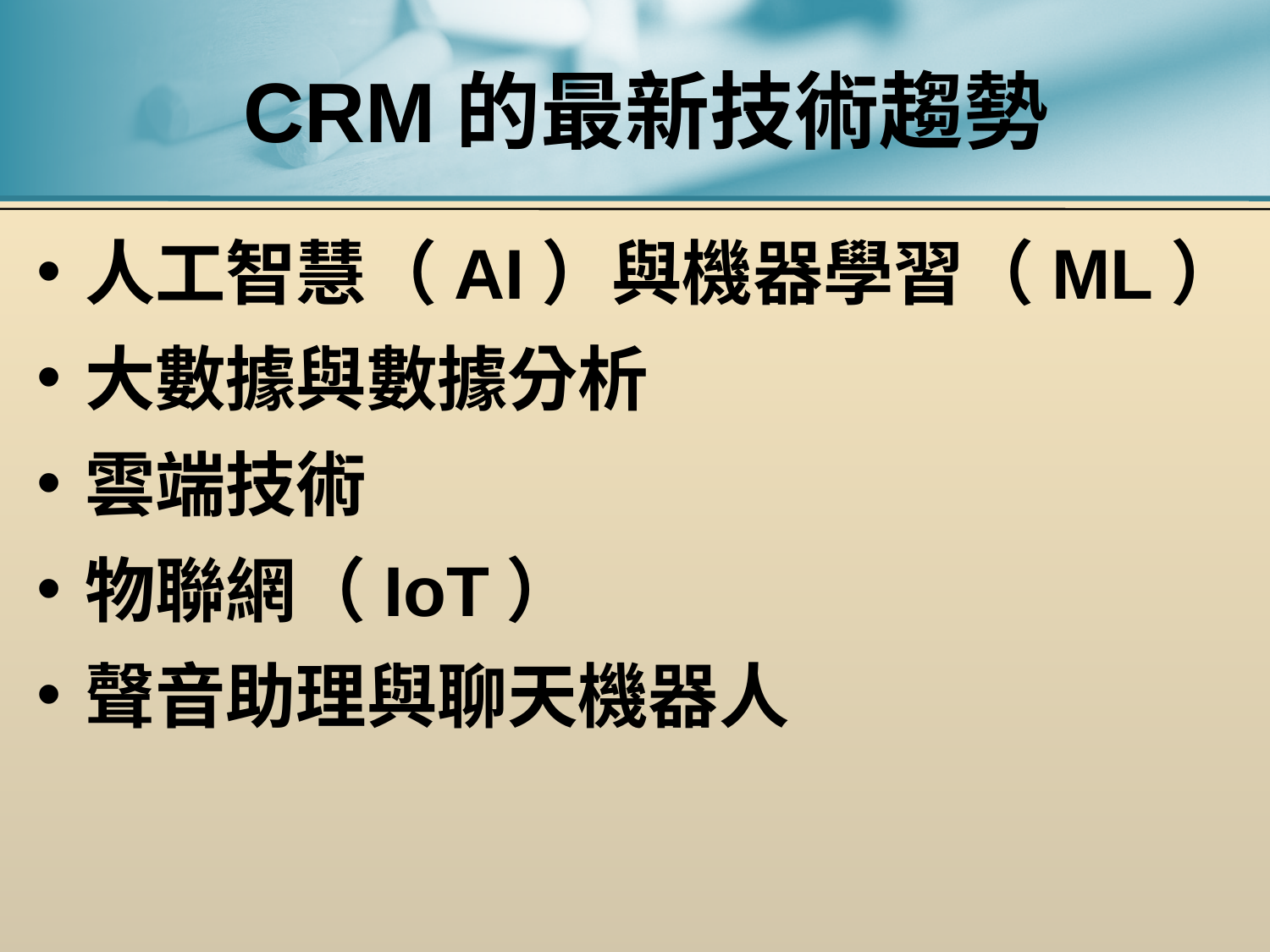

# CRM的最新技術趨勢
人工智慧（AI）與機器學習（ML）
大數據與數據分析
雲端技術
物聯網（IoT）
聲音助理與聊天機器人